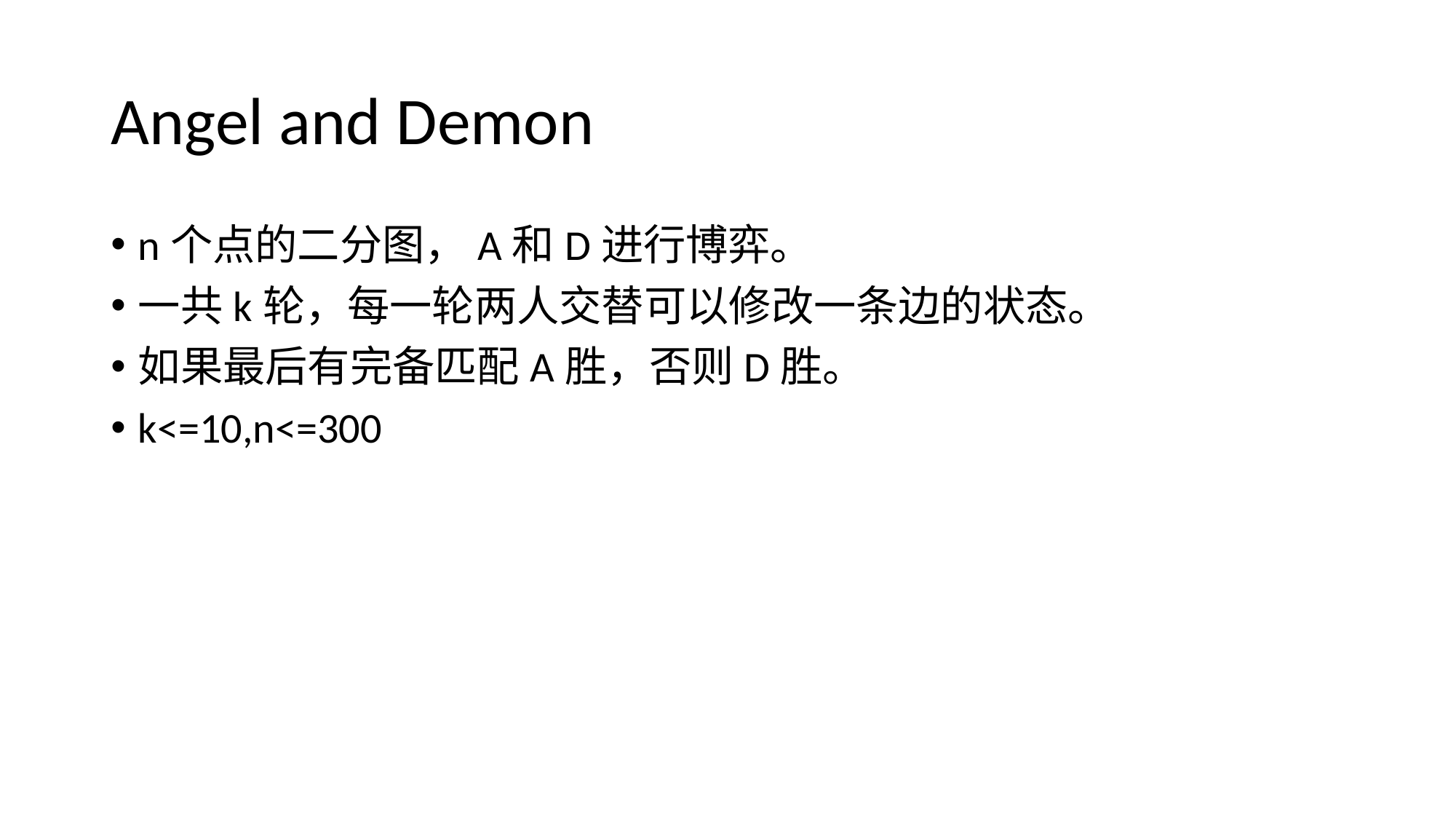

# Angel and Demon
n个点的二分图，A和D进行博弈。
一共k轮，每一轮两人交替可以修改一条边的状态。
如果最后有完备匹配A胜，否则D胜。
k<=10,n<=300